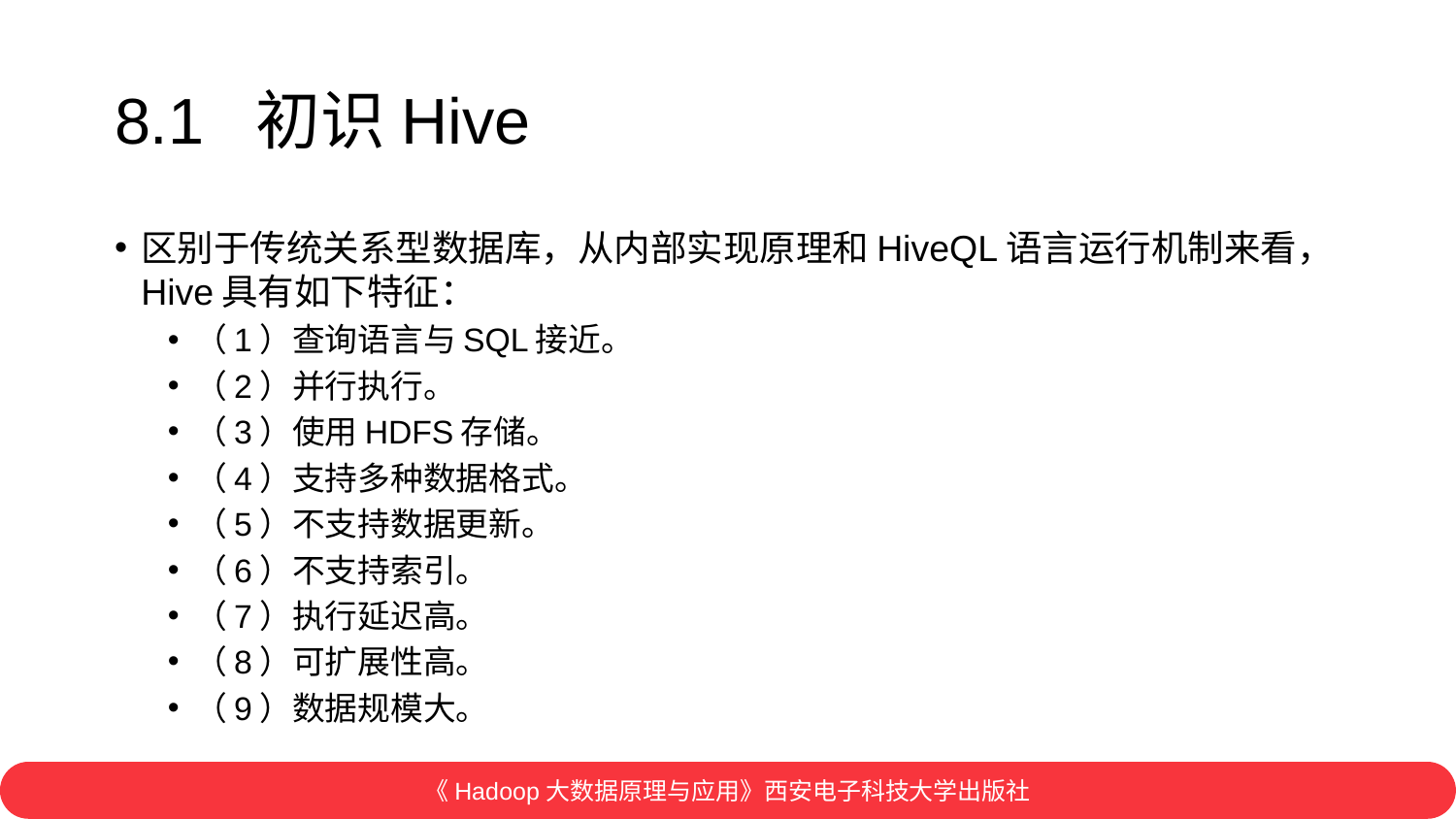

# 8.1  初识Hive
区别于传统关系型数据库，从内部实现原理和HiveQL语言运行机制来看，Hive具有如下特征：
（1）查询语言与SQL接近。
（2）并行执行。
（3）使用HDFS存储。
（4）支持多种数据格式。
（5）不支持数据更新。
（6）不支持索引。
（7）执行延迟高。
（8）可扩展性高。
（9）数据规模大。